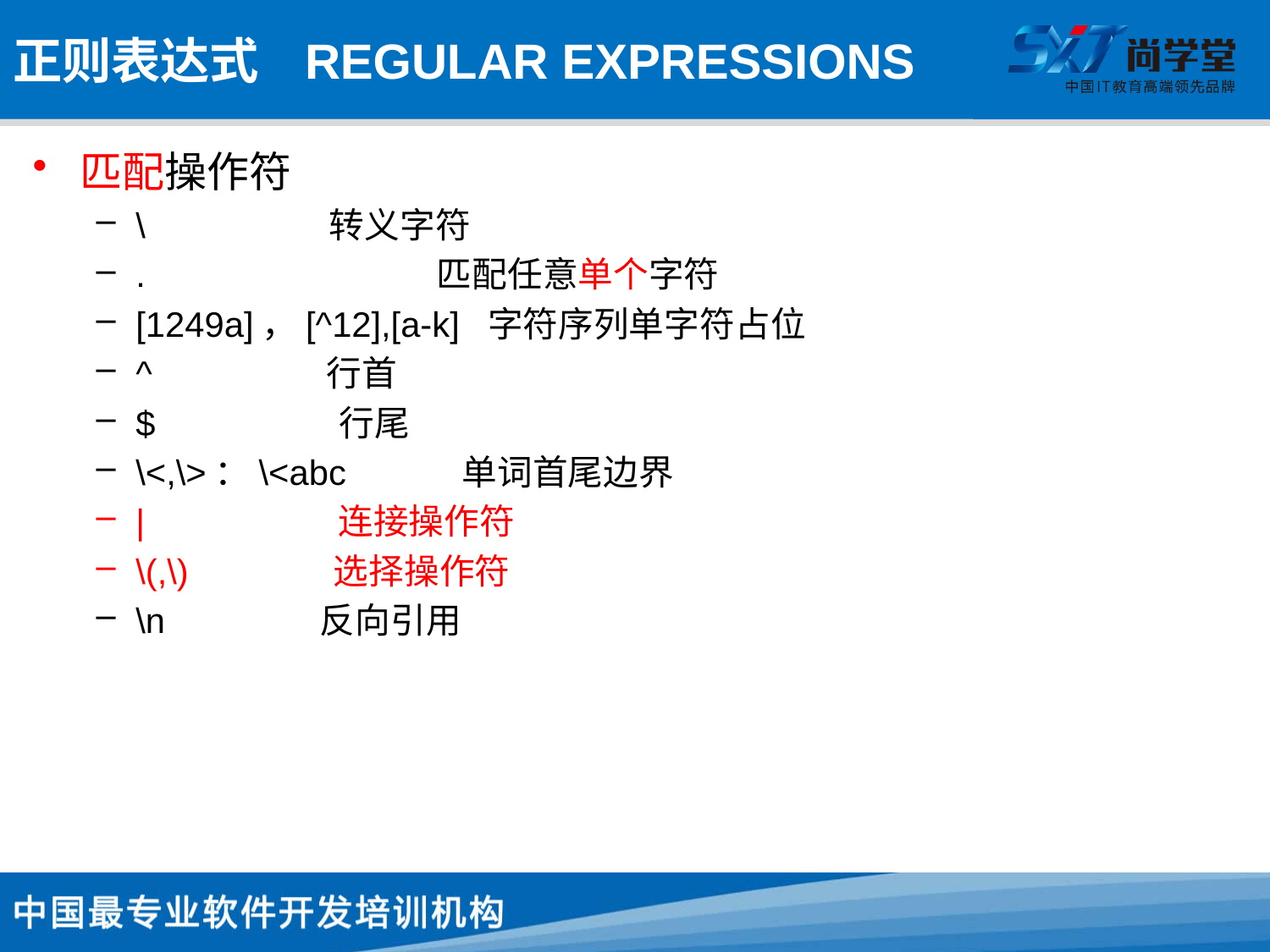

# 正则表达式   REGULAR EXPRESSIONS
匹配操作符
\                  转义字符
. 	                 匹配任意单个字符
[1249a]，[^12],[a-k]  字符序列单字符占位
^                 行首
$                  行尾
\<,\>：\<abc           单词首尾边界
|                   连接操作符
\(,\)              选择操作符
\n    	     反向引用